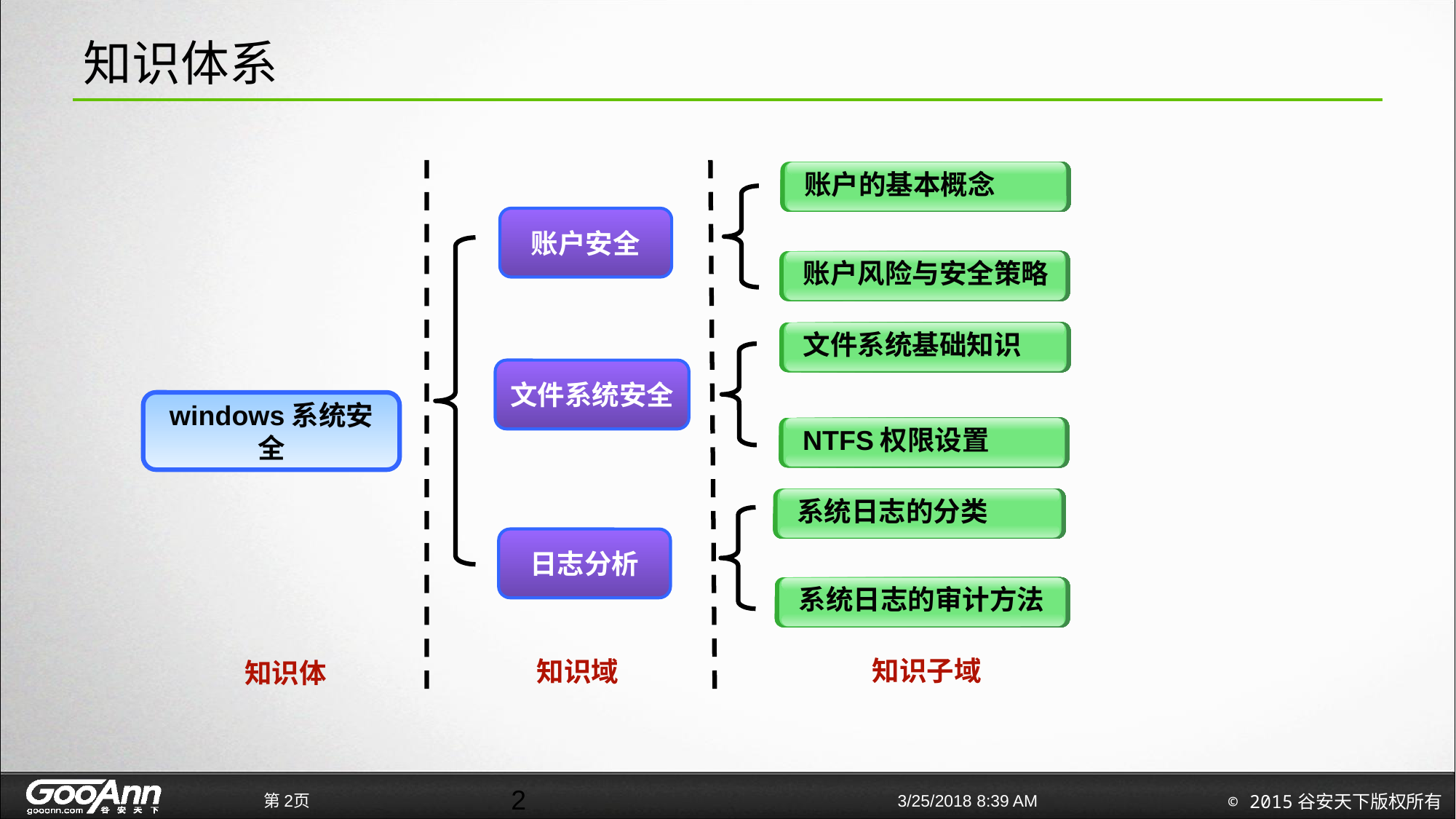

# 知识体系

账户的基本概念

账户安全

账户风险与安全策略

文件系统基础知识

文件系统安全
windows系统安全

NTFS权限设置

系统日志的分类

日志分析

系统日志的审计方法
知识子域
知识域
知识体
2